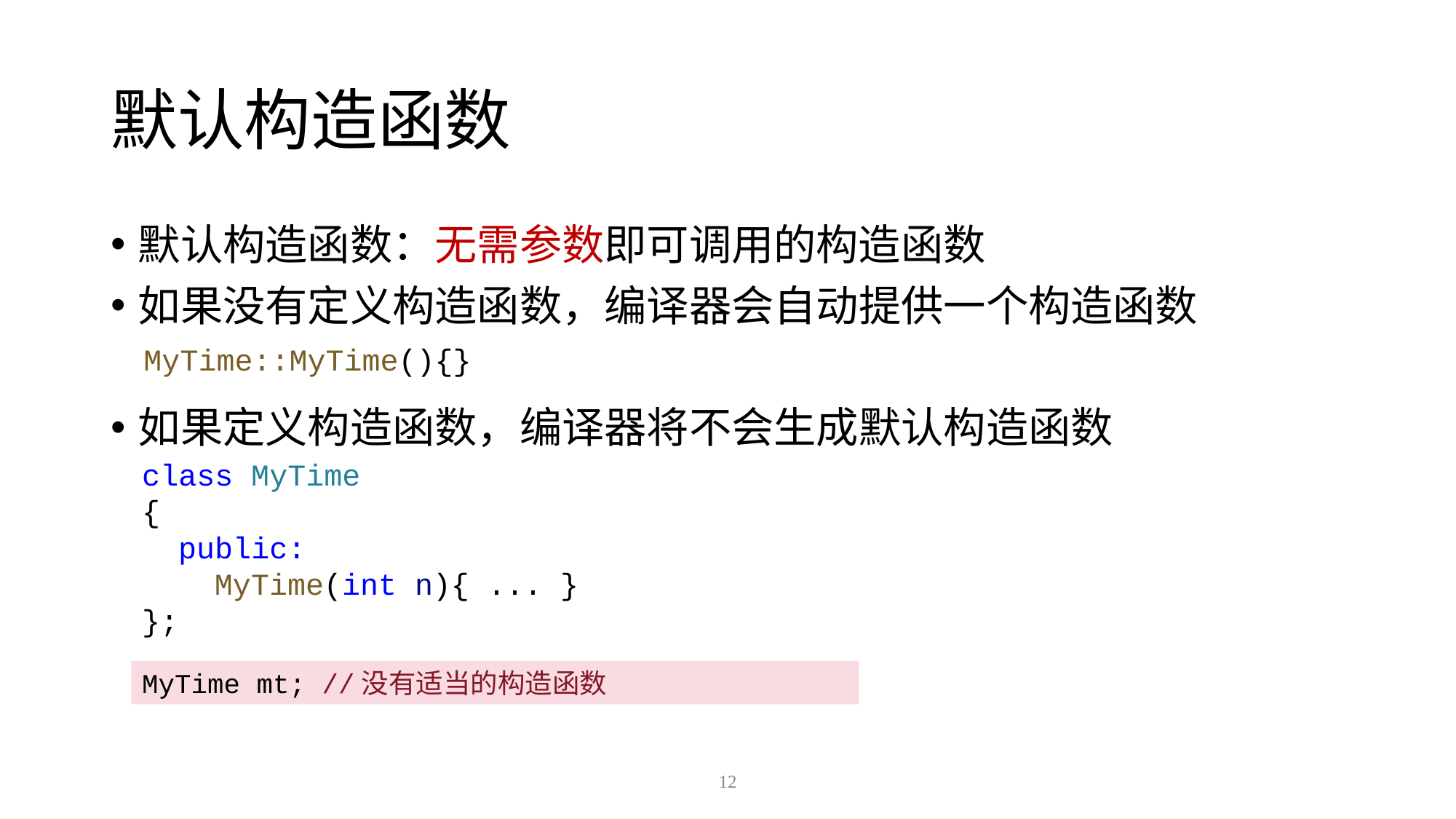

# 默认构造函数
默认构造函数：无需参数即可调用的构造函数
如果没有定义构造函数，编译器会自动提供一个构造函数

如果定义构造函数，编译器将不会生成默认构造函数
MyTime::MyTime(){}
class MyTime
{
  public:
    MyTime(int n){ ... }
};
MyTime mt; //没有适当的构造函数
12